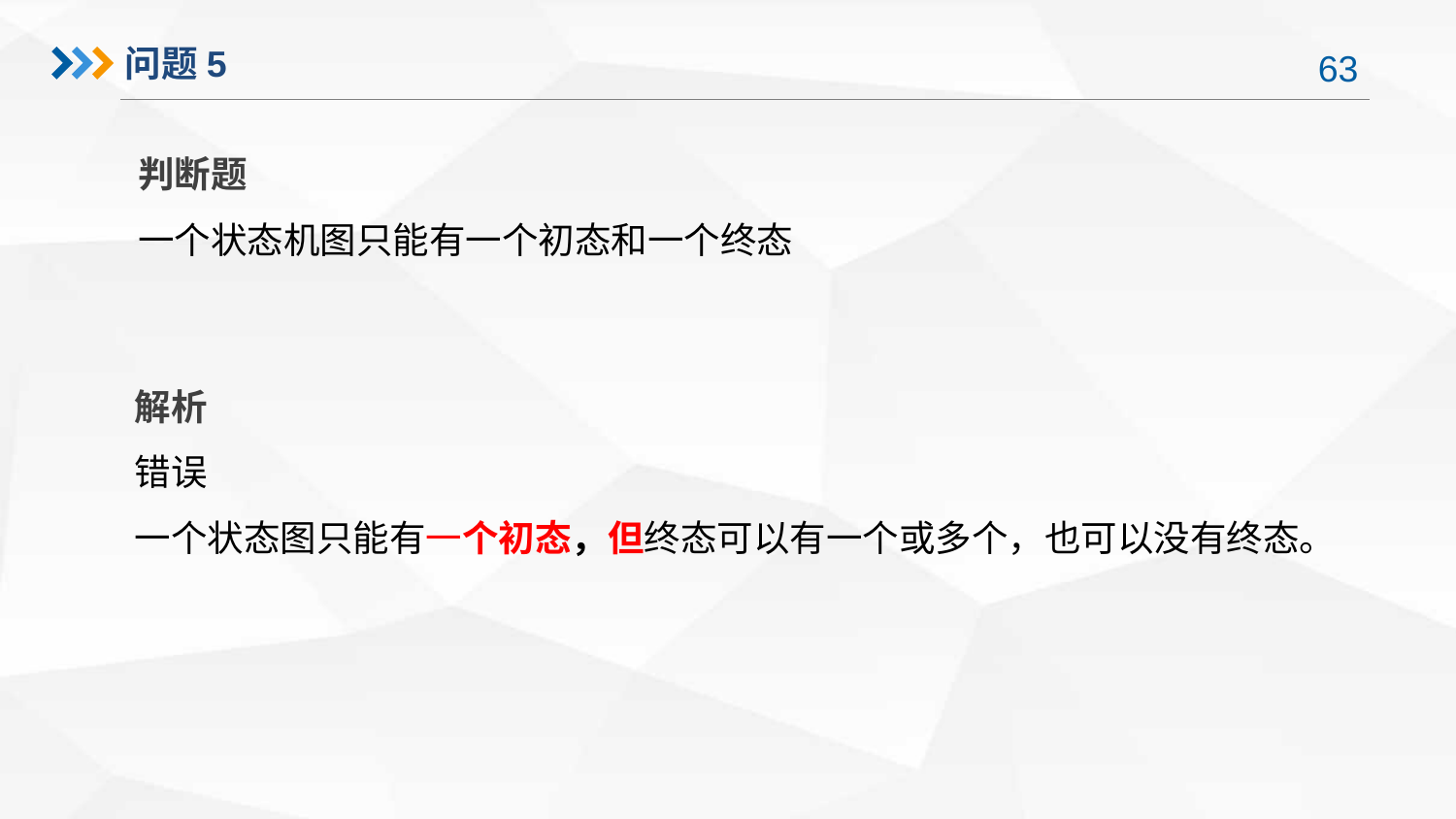

问题5

判断题
一个状态机图只能有一个初态和一个终态
解析
错误
一个状态图只能有一个初态，但终态可以有一个或多个，也可以没有终态。